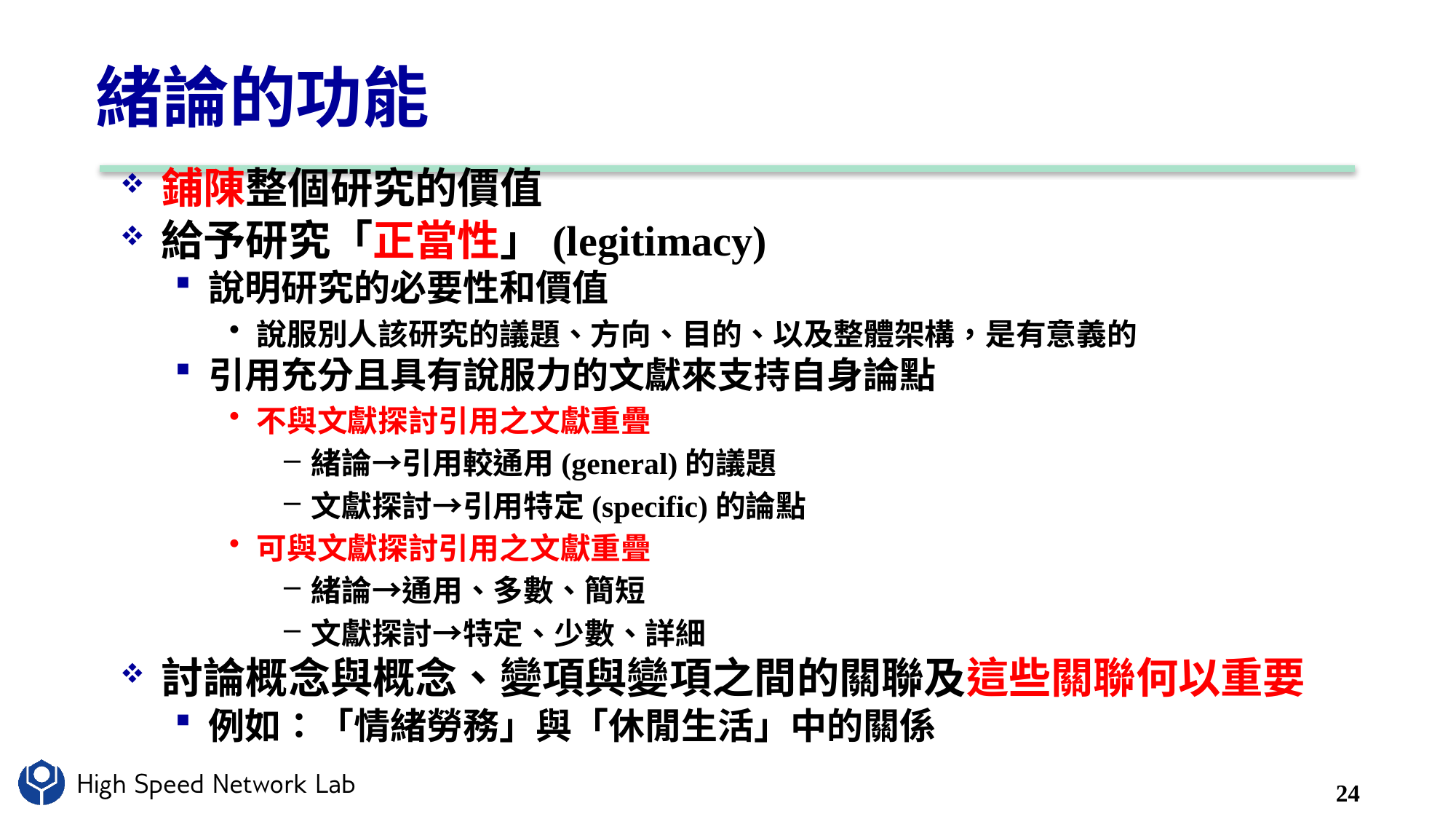

# 緒論的功能
鋪陳整個研究的價值
給予研究「正當性」(legitimacy)
說明研究的必要性和價值
說服別人該研究的議題、方向、目的、以及整體架構，是有意義的
引用充分且具有說服力的文獻來支持自身論點
不與文獻探討引用之文獻重疊
緒論→引用較通用(general)的議題
文獻探討→引用特定(specific)的論點
可與文獻探討引用之文獻重疊
緒論→通用、多數、簡短
文獻探討→特定、少數、詳細
討論概念與概念、變項與變項之間的關聯及這些關聯何以重要
例如：「情緒勞務」與「休閒生活」中的關係
24